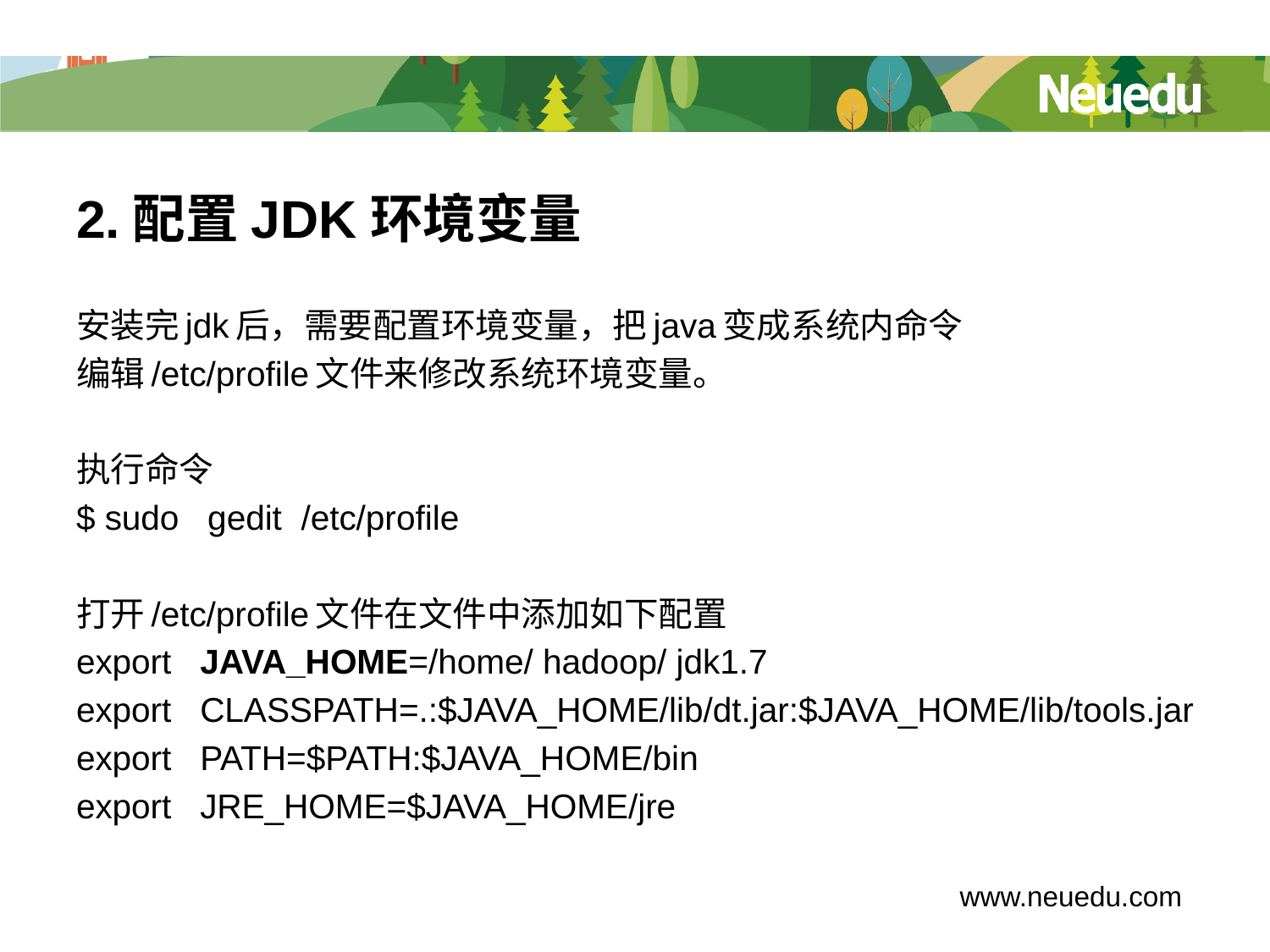

# 2.配置JDK环境变量
安装完jdk后，需要配置环境变量，把java变成系统内命令
编辑/etc/profile文件来修改系统环境变量。

执行命令
$ sudo   gedit  /etc/profile

打开/etc/profile文件在文件中添加如下配置
export   JAVA_HOME=/home/ hadoop/ jdk1.7
export   CLASSPATH=.:$JAVA_HOME/lib/dt.jar:$JAVA_HOME/lib/tools.jar
export   PATH=$PATH:$JAVA_HOME/bin
export   JRE_HOME=$JAVA_HOME/jre